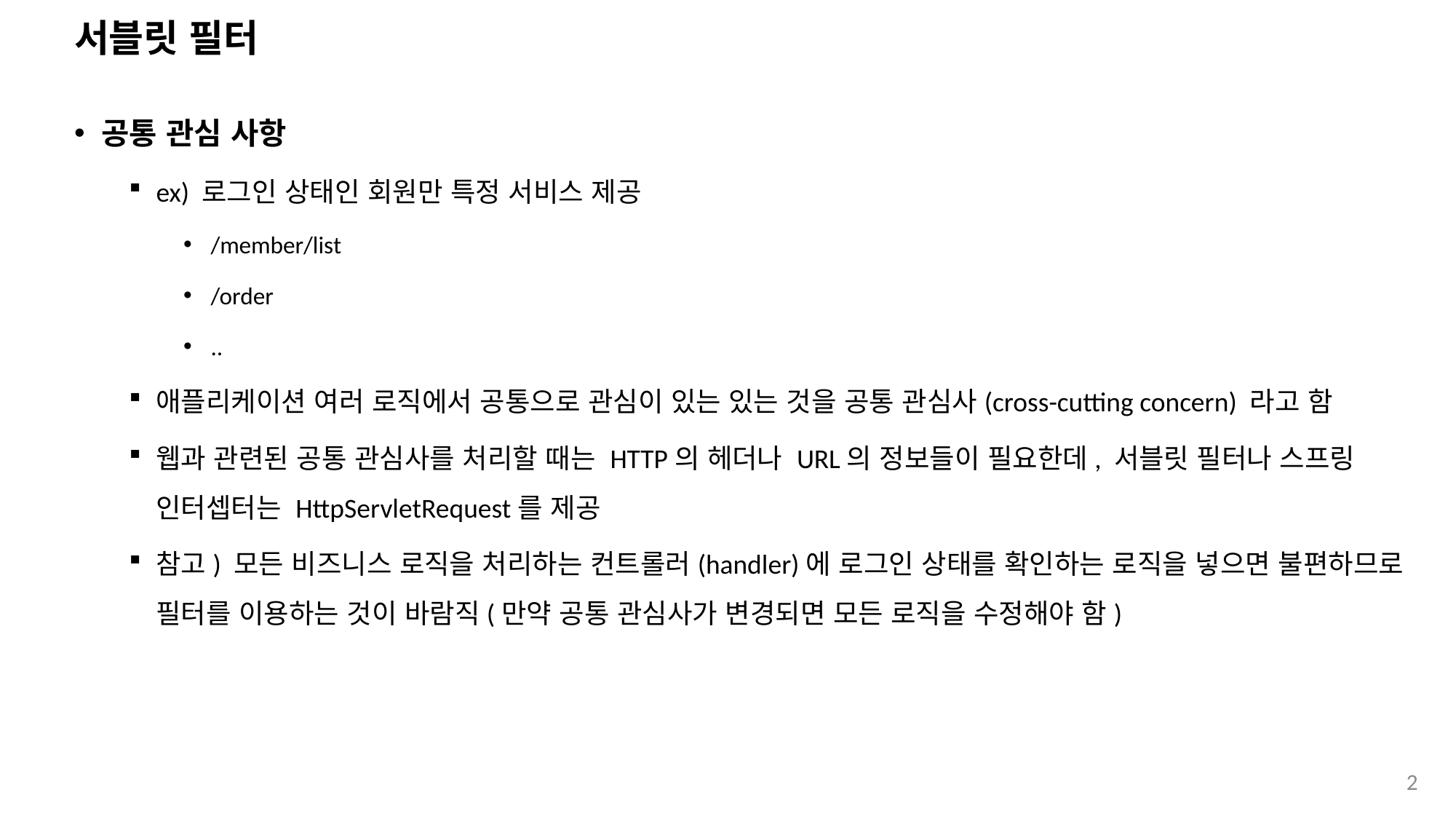

# 서블릿 필터
공통 관심 사항
ex) 로그인 상태인 회원만 특정 서비스 제공
/member/list
/order
..
애플리케이션 여러 로직에서 공통으로 관심이 있는 있는 것을 공통 관심사(cross-cutting concern) 라고 함
웹과 관련된 공통 관심사를 처리할 때는 HTTP의 헤더나 URL의 정보들이 필요한데, 서블릿 필터나 스프링 인터셉터는 HttpServletRequest를 제공
참고) 모든 비즈니스 로직을 처리하는 컨트롤러(handler)에 로그인 상태를 확인하는 로직을 넣으면 불편하므로 필터를 이용하는 것이 바람직(만약 공통 관심사가 변경되면 모든 로직을 수정해야 함)

2